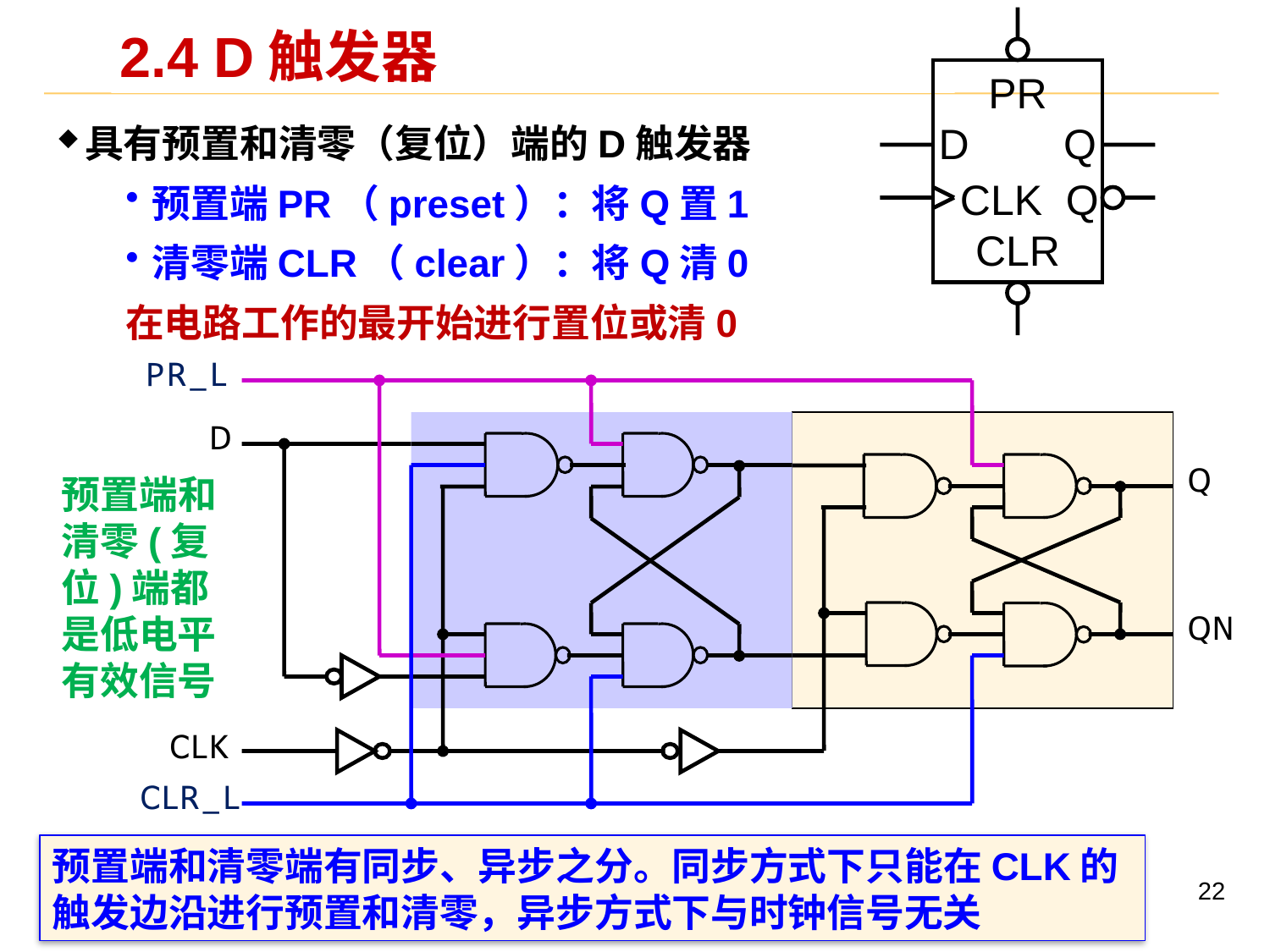

PR
D        Q
  CLK  Q
CLR

# 2.4 D触发器
具有预置和清零（复位）端的D触发器
预置端PR（preset）：将Q置1
清零端CLR（clear）：将Q清0
在电路工作的最开始进行置位或清0
PR_L

D

Q

QN

CLK

预置端和清零(复位)端都是低电平有效信号

CLR_L
预置端和清零端有同步、异步之分。同步方式下只能在CLK的触发边沿进行预置和清零，异步方式下与时钟信号无关
22